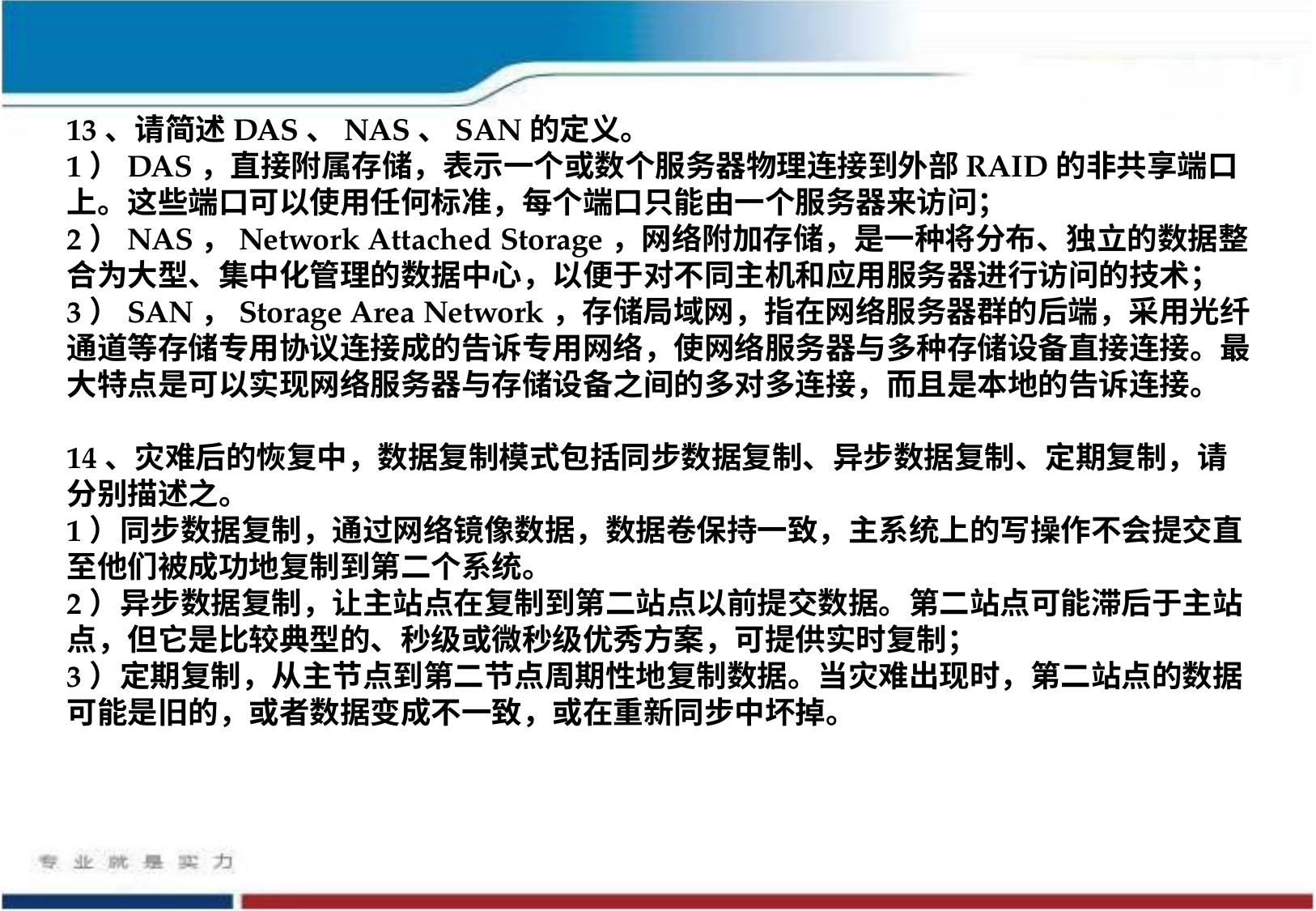

13、请简述DAS、NAS、SAN的定义。
1）DAS，直接附属存储，表示一个或数个服务器物理连接到外部RAID的非共享端口上。这些端口可以使用任何标准，每个端口只能由一个服务器来访问；
2）NAS，Network Attached Storage，网络附加存储，是一种将分布、独立的数据整合为大型、集中化管理的数据中心，以便于对不同主机和应用服务器进行访问的技术；
3）SAN，Storage Area Network，存储局域网，指在网络服务器群的后端，采用光纤通道等存储专用协议连接成的告诉专用网络，使网络服务器与多种存储设备直接连接。最大特点是可以实现网络服务器与存储设备之间的多对多连接，而且是本地的告诉连接。

14、灾难后的恢复中，数据复制模式包括同步数据复制、异步数据复制、定期复制，请分别描述之。
1）同步数据复制，通过网络镜像数据，数据卷保持一致，主系统上的写操作不会提交直至他们被成功地复制到第二个系统。
2）异步数据复制，让主站点在复制到第二站点以前提交数据。第二站点可能滞后于主站点，但它是比较典型的、秒级或微秒级优秀方案，可提供实时复制；
3）定期复制，从主节点到第二节点周期性地复制数据。当灾难出现时，第二站点的数据可能是旧的，或者数据变成不一致，或在重新同步中坏掉。